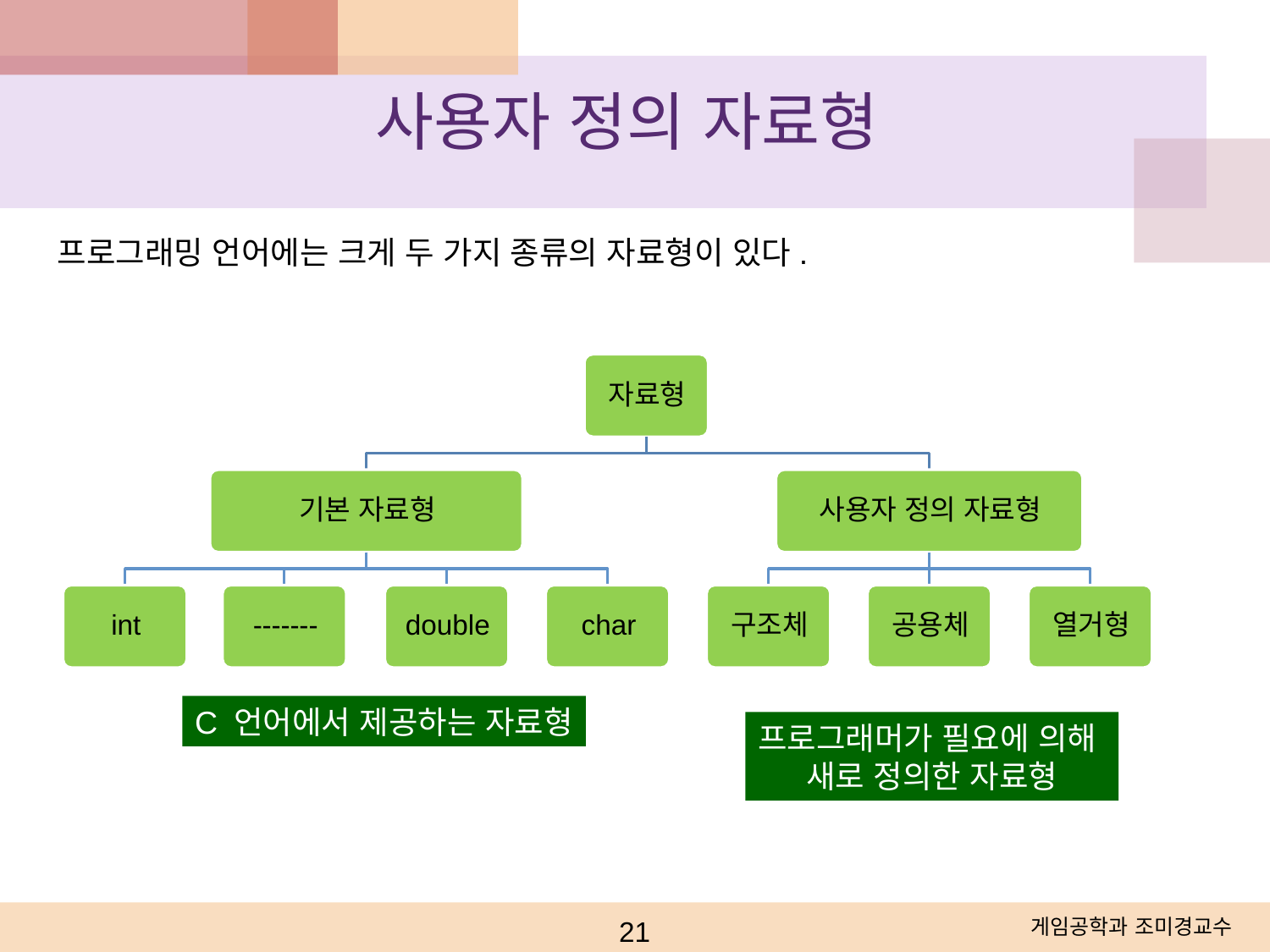

사용자 정의 자료형
자료형
기본 자료형
int
-------
double
char
사용자 정의 자료형
구조체
공용체
열거형
프로그래밍 언어에는 크게 두 가지 종류의 자료형이 있다.

C 언어에서 제공하는 자료형
프로그래머가 필요에 의해
새로 정의한 자료형
21
게임공학과 조미경교수